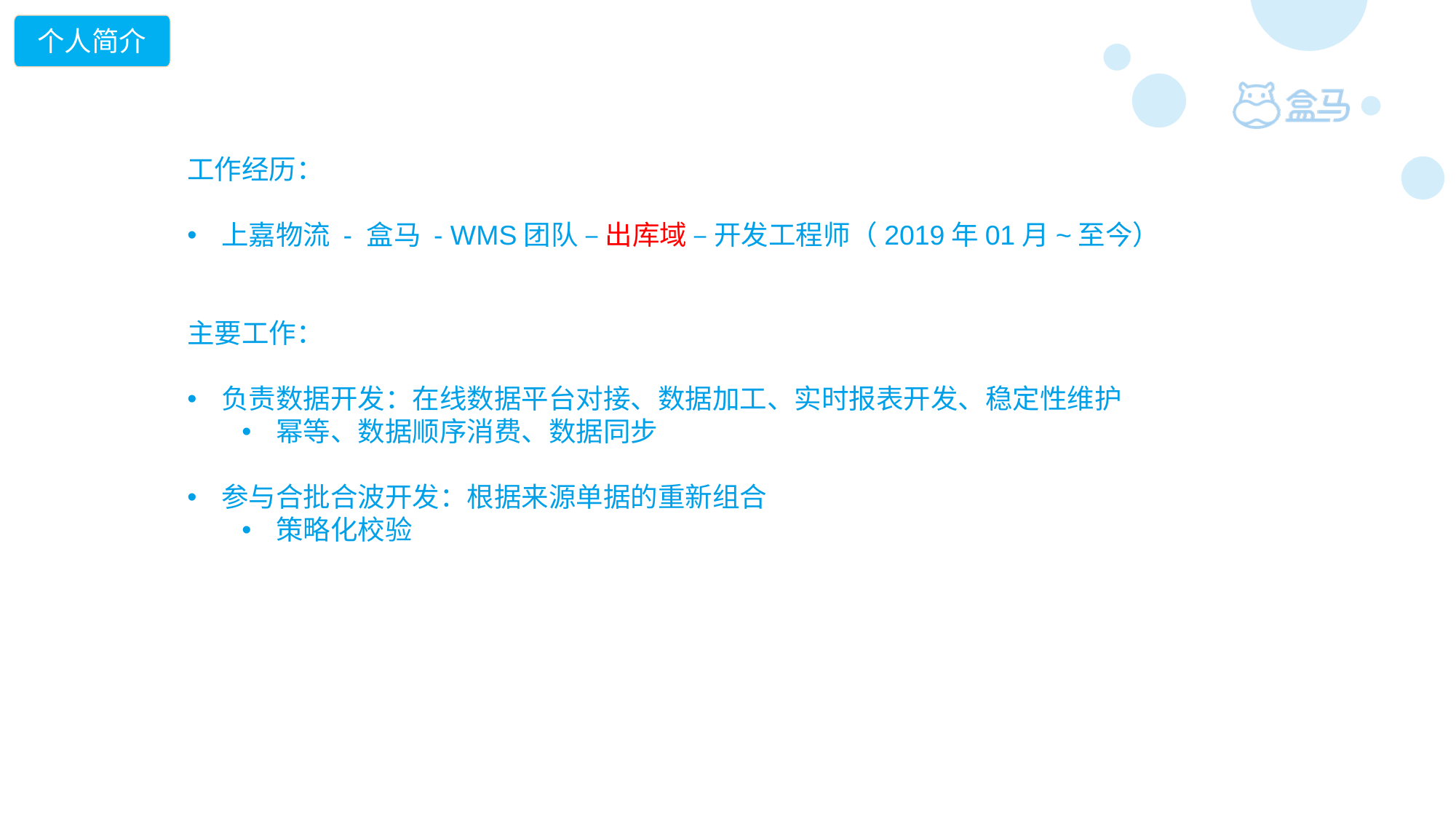

个人简介
工作经历：

上嘉物流 - 盒马 - WMS团队 – 出库域 – 开发工程师（2019年01月~至今）

主要工作：

负责数据开发：在线数据平台对接、数据加工、实时报表开发、稳定性维护
幂等、数据顺序消费、数据同步

参与合批合波开发：根据来源单据的重新组合
策略化校验